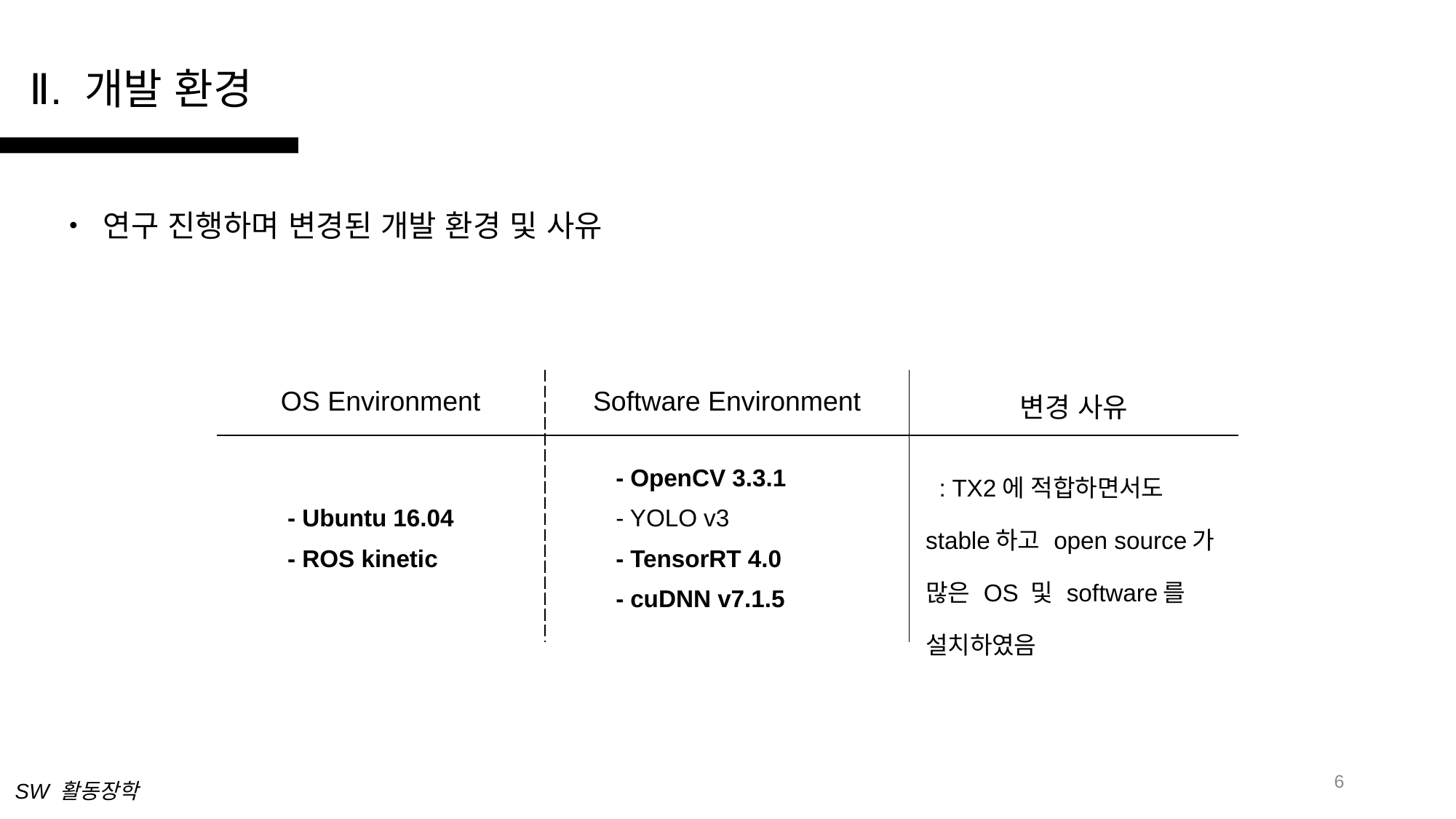

Ⅱ. 개발 환경

• 연구 진행하며 변경된 개발 환경 및 사유
| OS Environment | Software Environment | 변경 사유 |
| --- | --- | --- |
| - Ubuntu 16.04 - ROS kinetic | - OpenCV 3.3.1 - YOLO v3 - TensorRT 4.0 - cuDNN v7.1.5 | : TX2에 적합하면서도 stable하고 open source가 많은 OS 및 software를 설치하였음 |
6
SW 활동장학